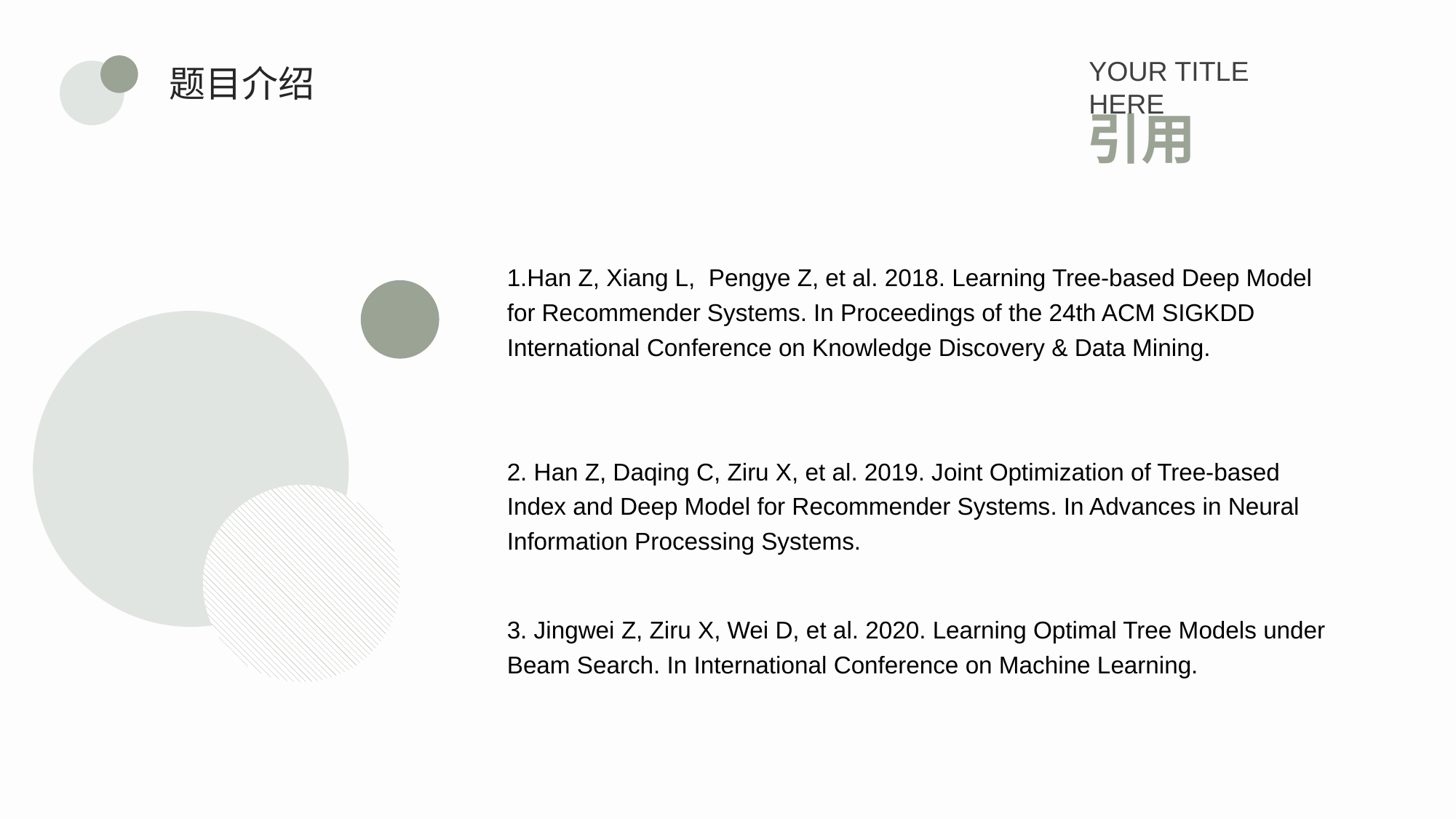

YOUR TITLE HERE

题目介绍
引用
1.Han Z, Xiang L,  Pengye Z, et al. 2018. Learning Tree-based Deep Model for Recommender Systems. In Proceedings of the 24th ACM SIGKDD International Conference on Knowledge Discovery & Data Mining.

2. Han Z, Daqing C, Ziru X, et al. 2019. Joint Optimization of Tree-based Index and Deep Model for Recommender Systems. In Advances in Neural Information Processing Systems.

3. Jingwei Z, Ziru X, Wei D, et al. 2020. Learning Optimal Tree Models under Beam Search. In International Conference on Machine Learning.